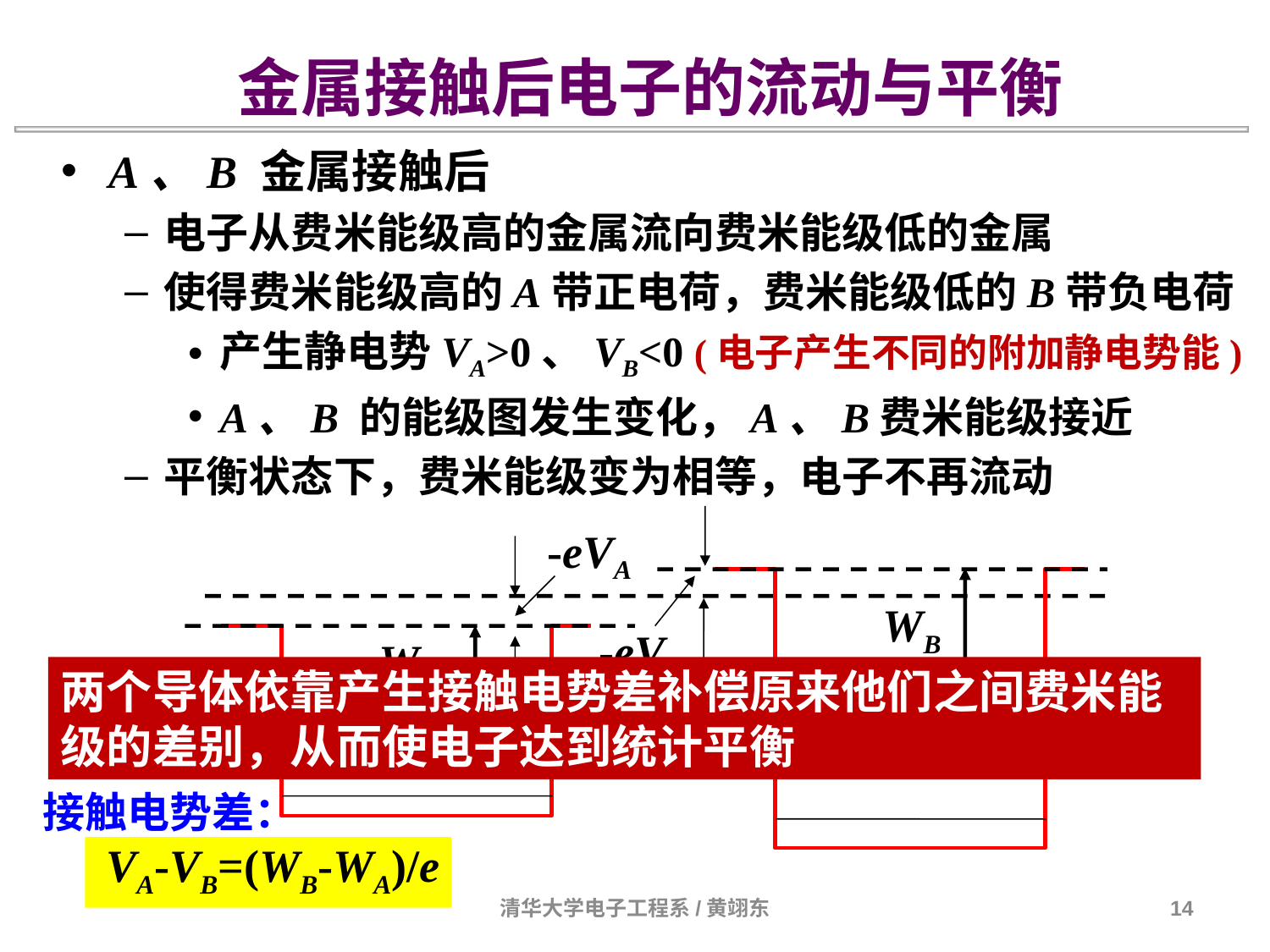

金属接触后电子的流动与平衡

A、B 金属接触后
电子从费米能级高的金属流向费米能级低的金属
使得费米能级高的A带正电荷，费米能级低的B带负电荷
产生静电势VA>0、VB<0 (电子产生不同的附加静电势能)
A、B 的能级图发生变化，A、B费米能级接近
平衡状态下，费米能级变为相等，电子不再流动

-eVA

WB

-eVB
WA

EF
两个导体依靠产生接触电势差补偿原来他们之间费米能级的差别，从而使电子达到统计平衡
EF

接触电势差：
VA-VB=(WB-WA)/e

清华大学电子工程系/黄翊东
14